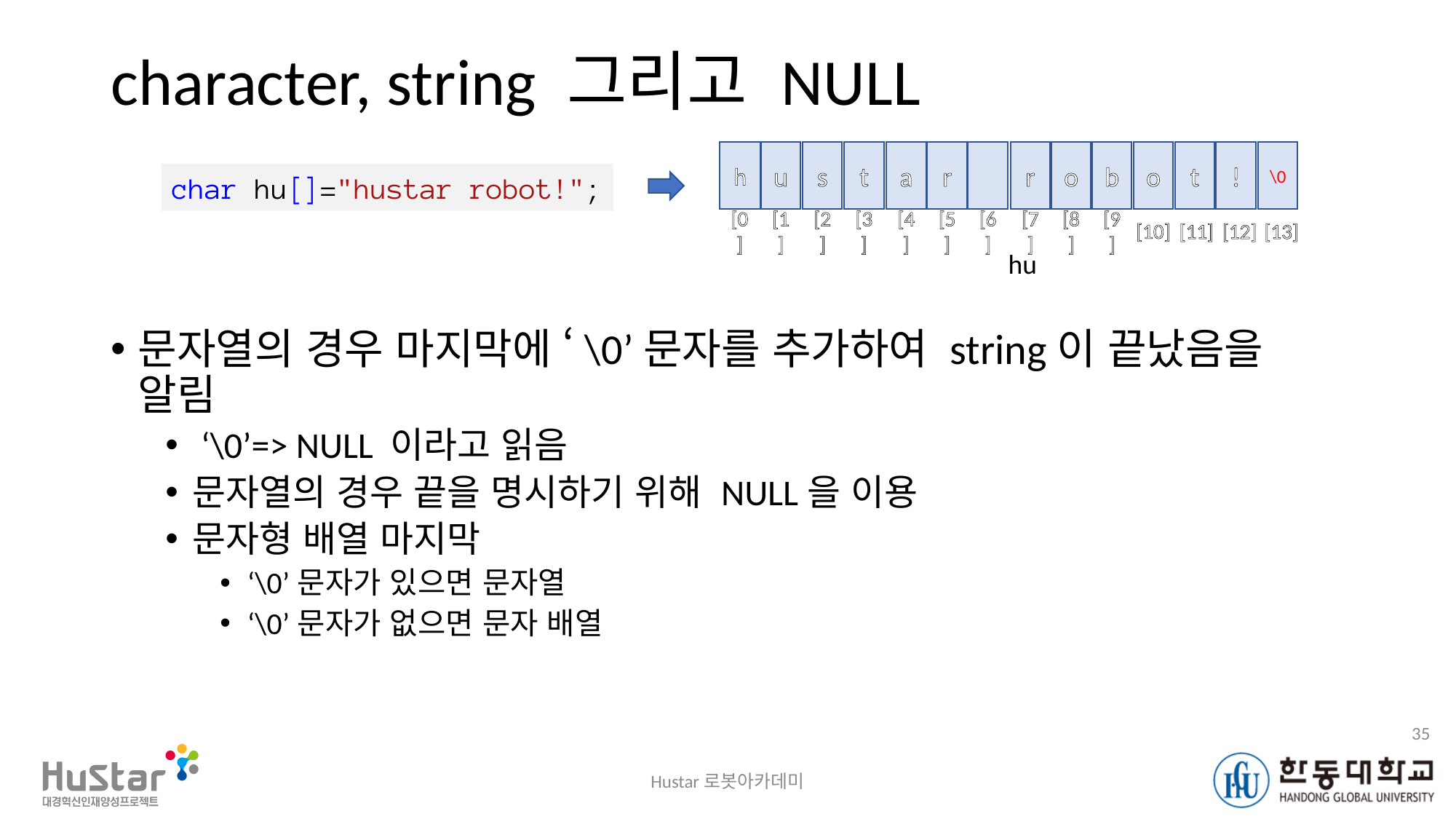

# character, string 그리고 NULL

문자열의 경우 마지막에 ‘\0’문자를 추가하여 string이 끝났음을 알림
 ‘\0’=> NULL 이라고 읽음
문자열의 경우 끝을 명시하기 위해 NULL을 이용
문자형 배열 마지막
‘\0’문자가 있으면 문자열
‘\0’문자가 없으면 문자 배열

o
s
t
a
r

r
u
h
[0]
[1]
[8]
[2]
[3]
[4]
[5]
[6]
[7]
b
o
t
!
\0
char hu[]="hustar robot!";

[10]
[9]
[11]
[12]
[13]
hu
35
Hustar로봇아카데미